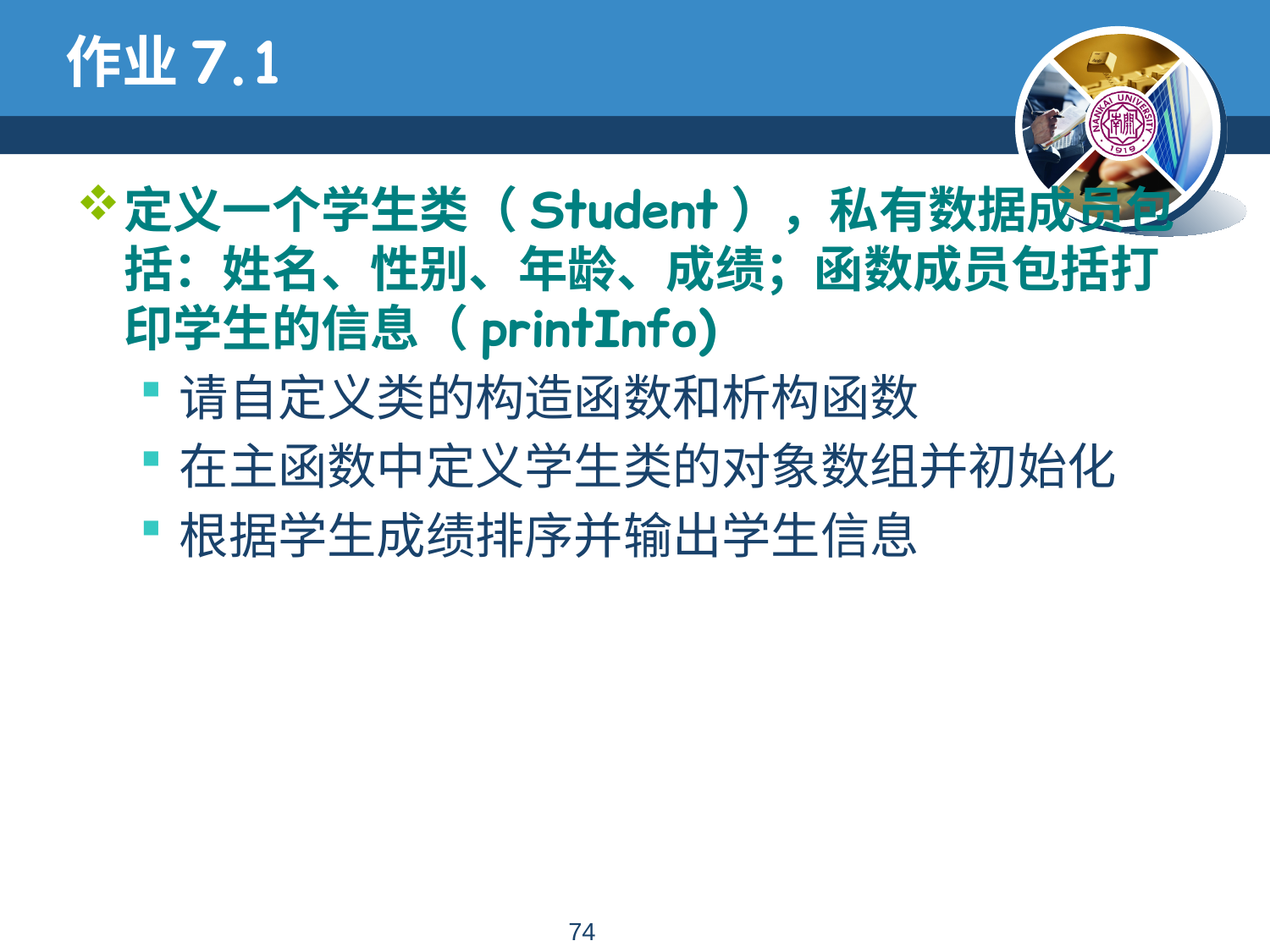

# 作业7.1
定义一个学生类（Student），私有数据成员包括：姓名、性别、年龄、成绩；函数成员包括打印学生的信息（printInfo)
请自定义类的构造函数和析构函数
在主函数中定义学生类的对象数组并初始化
根据学生成绩排序并输出学生信息
74